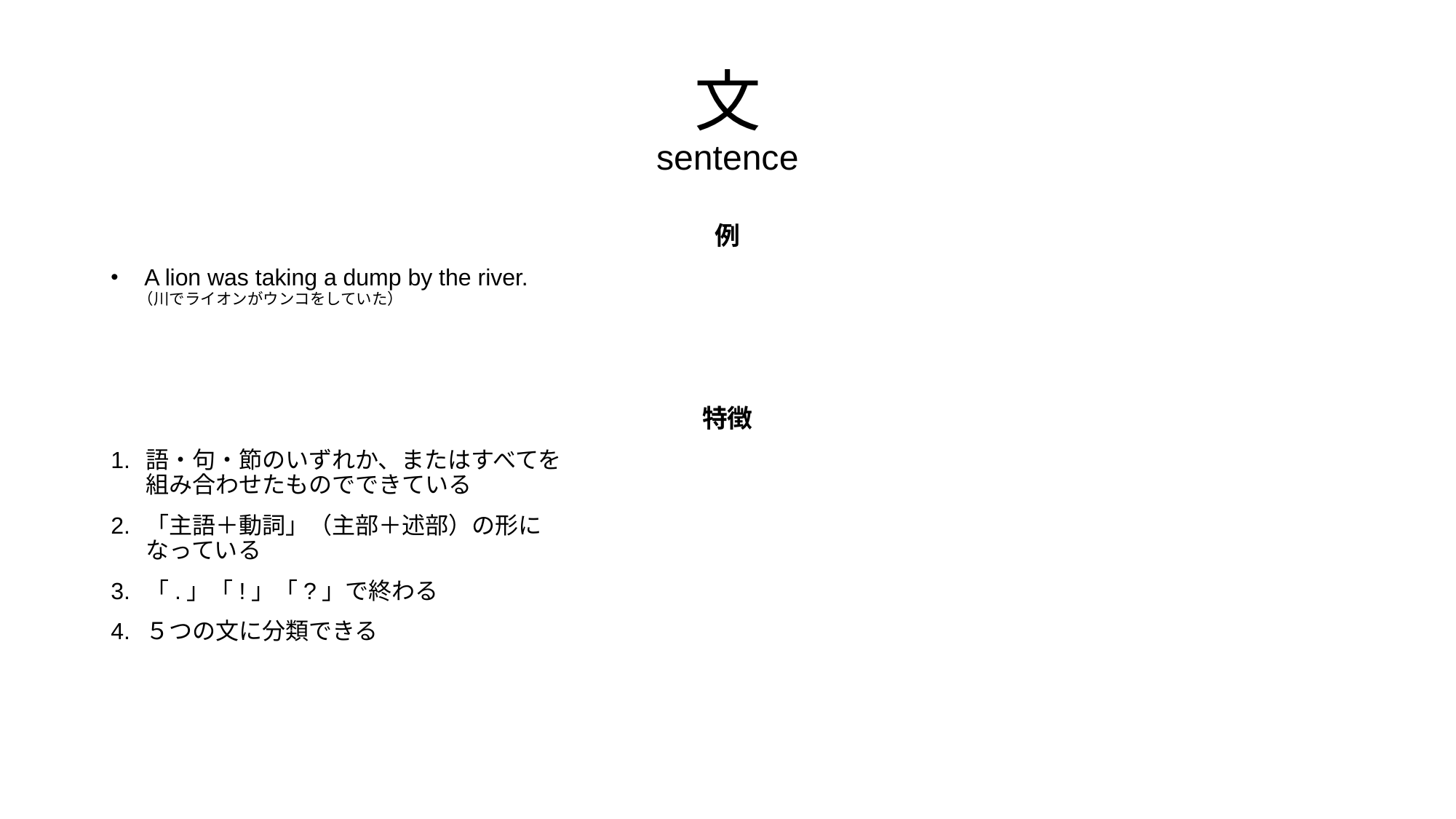

# 文 sentence
例
 A lion was taking a dump by the river.
（川でライオンがウンコをしていた）

特徴
語・句・節のいずれか、またはすべてを
組み合わせたものでできている
「主語＋動詞」（主部＋述部）の形に
なっている
「.」「!」「?」で終わる
５つの文に分類できる